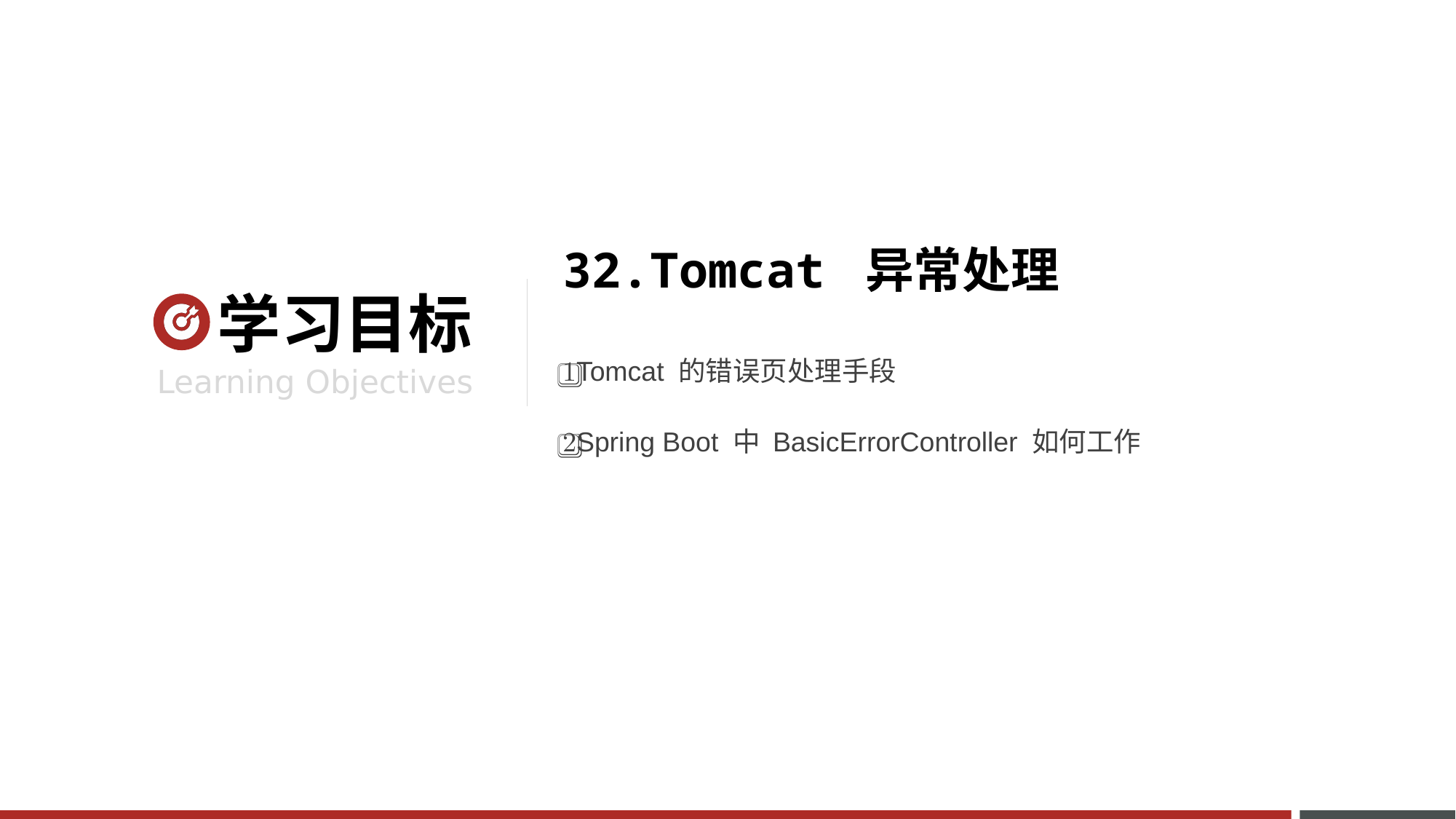

32.Tomcat 异常处理
1️⃣Tomcat 的错误页处理手段
2️⃣Spring Boot 中 BasicErrorController 如何工作